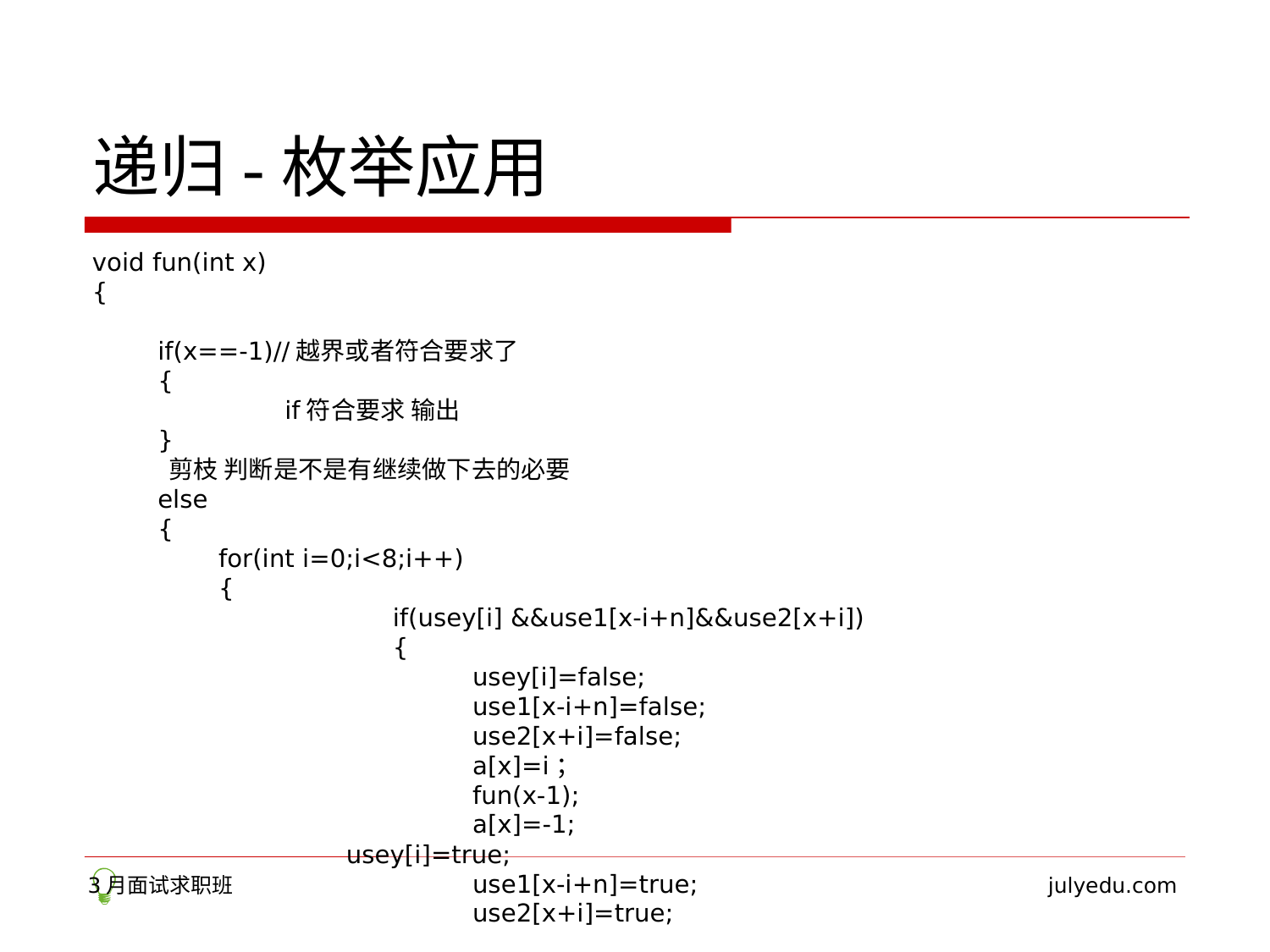

# 递归-枚举应用
void fun(int x)
{

if(x==-1)//越界或者符合要求了
{
	if符合要求 输出
}
 剪枝 判断是不是有继续做下去的必要
else
{
for(int i=0;i<8;i++)
{
	      if(usey[i] &&use1[x-i+n]&&use2[x+i])
	      {
		usey[i]=false;
		use1[x-i+n]=false;
		use2[x+i]=false;
		a[x]=i；
		fun(x-1);
		a[x]=-1;
		usey[i]=true;
		use1[x-i+n]=true;
		use2[x+i]=true;

      }
}
}
}
3月面试求职班
julyedu.com